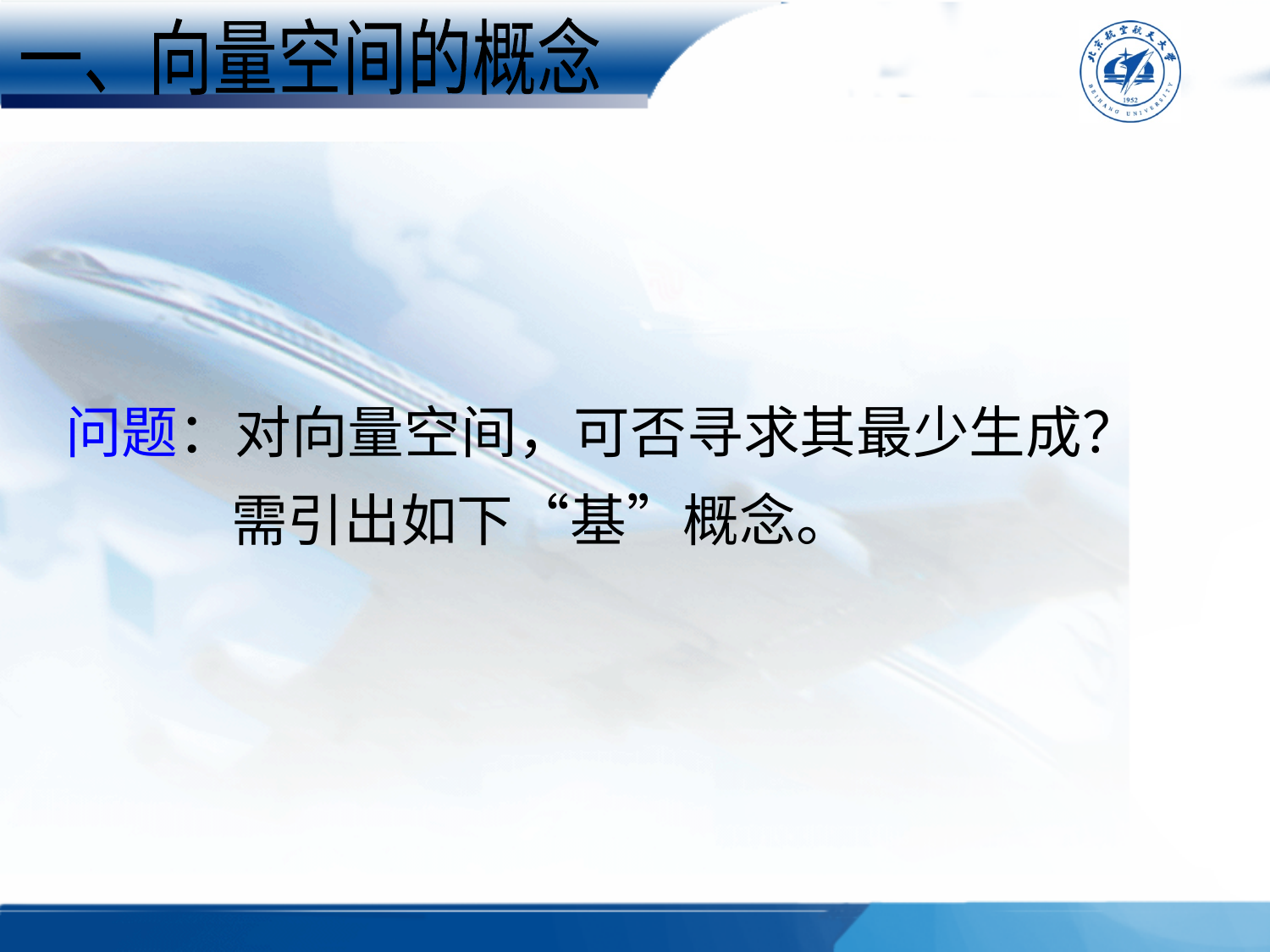

一、向量空间的概念
问题：对向量空间，可否寻求其最少生成？
            需引出如下“基”概念。